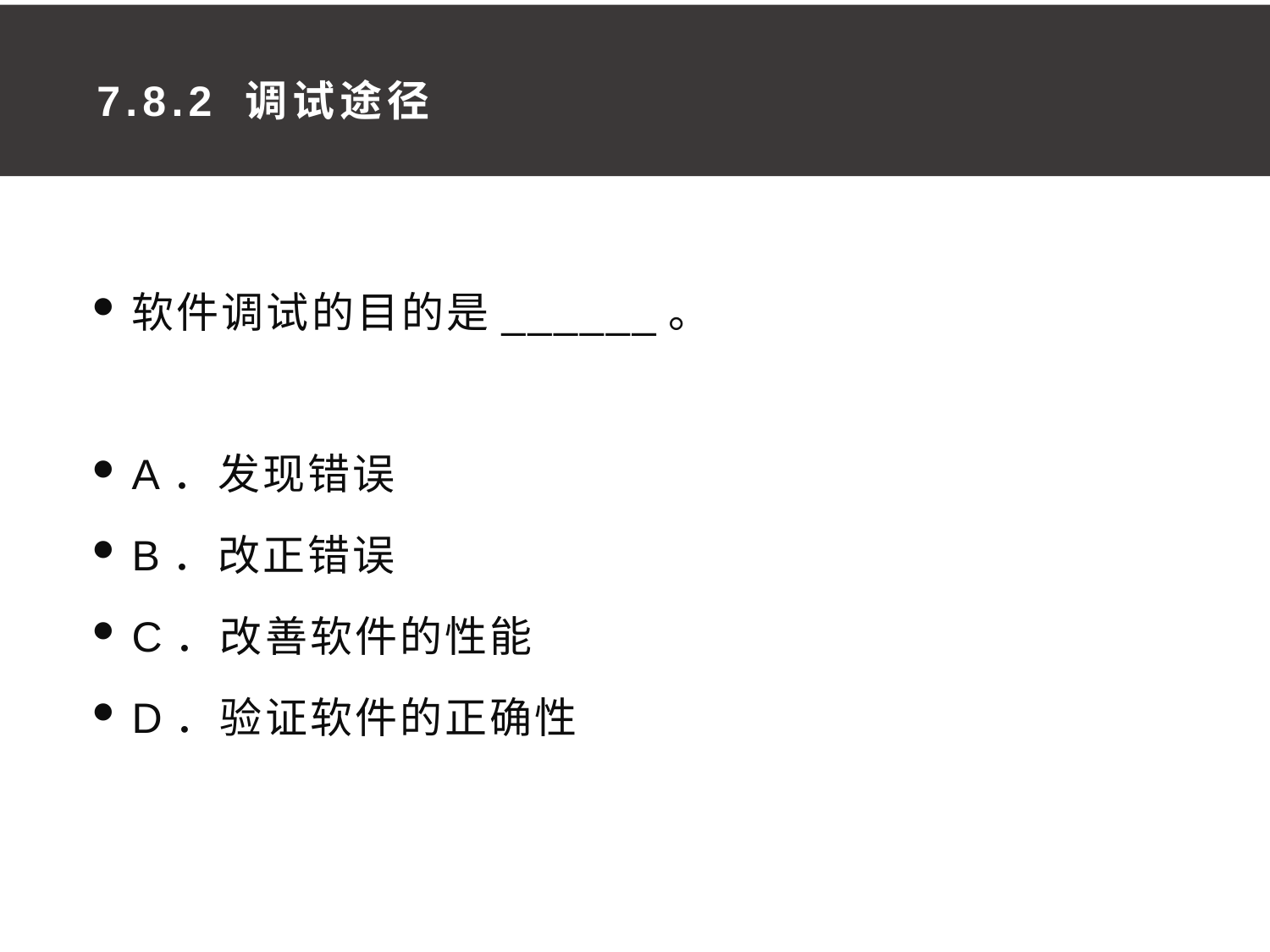

7.8.2 调试途径
软件调试的目的是______。

A．发现错误
B．改正错误
C．改善软件的性能
D．验证软件的正确性